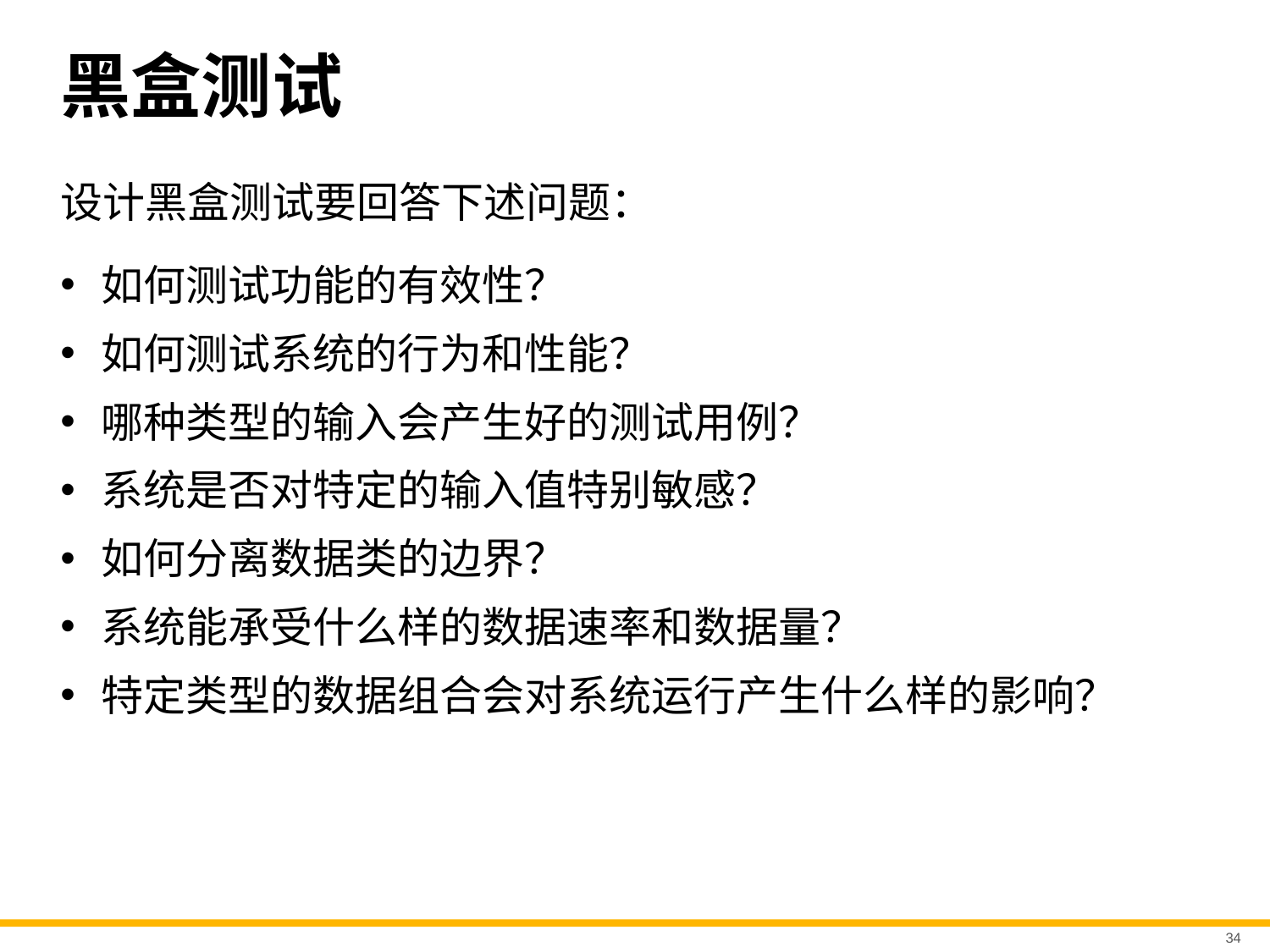

# 黑盒测试
设计黑盒测试要回答下述问题：
如何测试功能的有效性？
如何测试系统的行为和性能？
哪种类型的输入会产生好的测试用例？
系统是否对特定的输入值特别敏感？
如何分离数据类的边界？
系统能承受什么样的数据速率和数据量？
特定类型的数据组合会对系统运行产生什么样的影响？

34